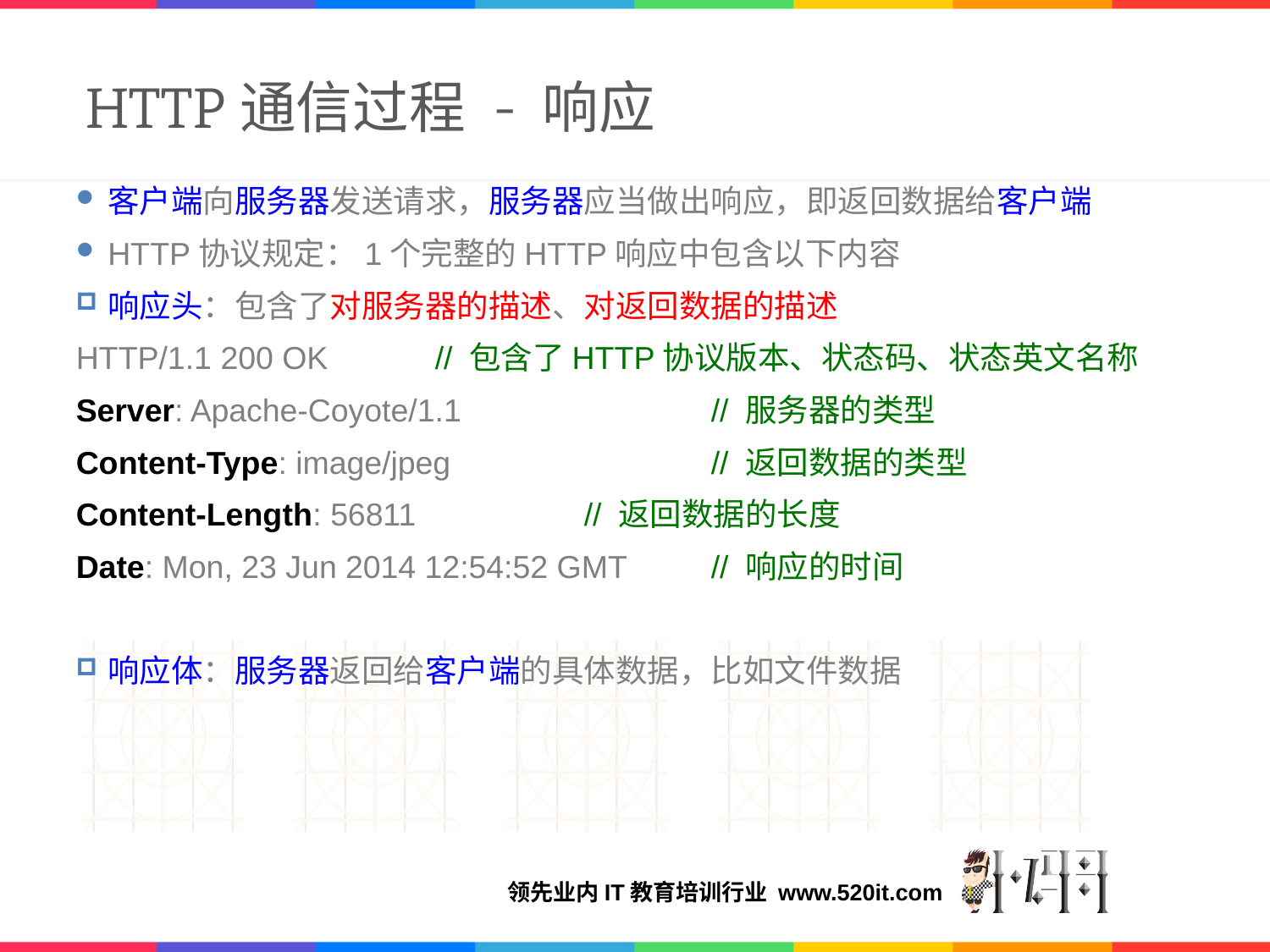

# HTTP通信过程 - 响应
客户端向服务器发送请求，服务器应当做出响应，即返回数据给客户端
HTTP协议规定：1个完整的HTTP响应中包含以下内容
响应头：包含了对服务器的描述、对返回数据的描述
HTTP/1.1 200 OK            // 包含了HTTP协议版本、状态码、状态英文名称
Server: Apache-Coyote/1.1 		// 服务器的类型
Content-Type: image/jpeg 		// 返回数据的类型
Content-Length: 56811 		// 返回数据的长度
Date: Mon, 23 Jun 2014 12:54:52 GMT	// 响应的时间

响应体：服务器返回给客户端的具体数据，比如文件数据